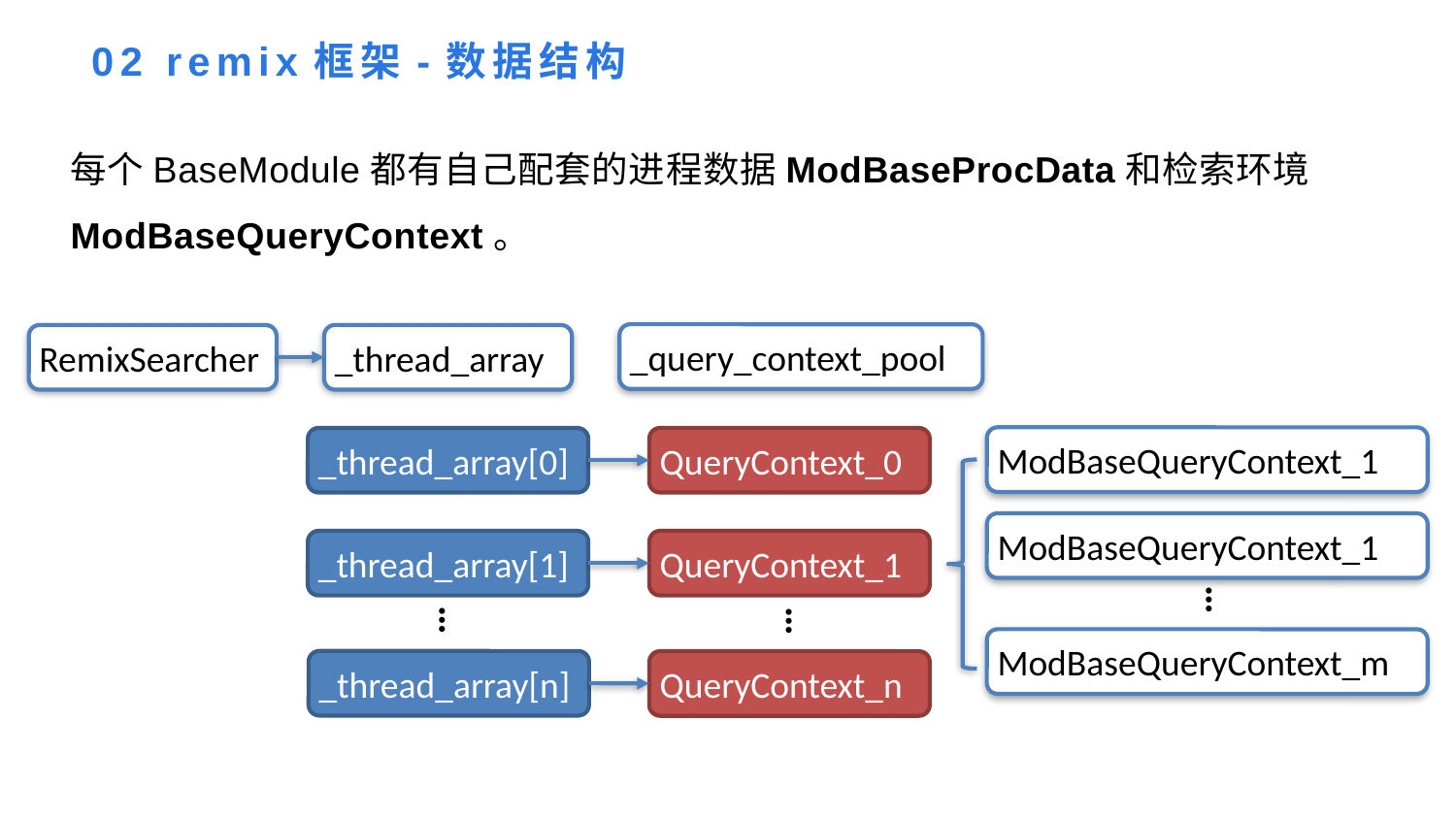

02 remix框架-数据结构
每个BaseModule都有自己配套的进程数据ModBaseProcData和检索环境ModBaseQueryContext。
_query_context_pool
RemixSearcher
_thread_array
ModBaseQueryContext_1
_thread_array[0]
QueryContext_0

ModBaseQueryContext_1
_thread_array[1]
QueryContext_1
…
…
…
ModBaseQueryContext_m
_thread_array[n]
QueryContext_n